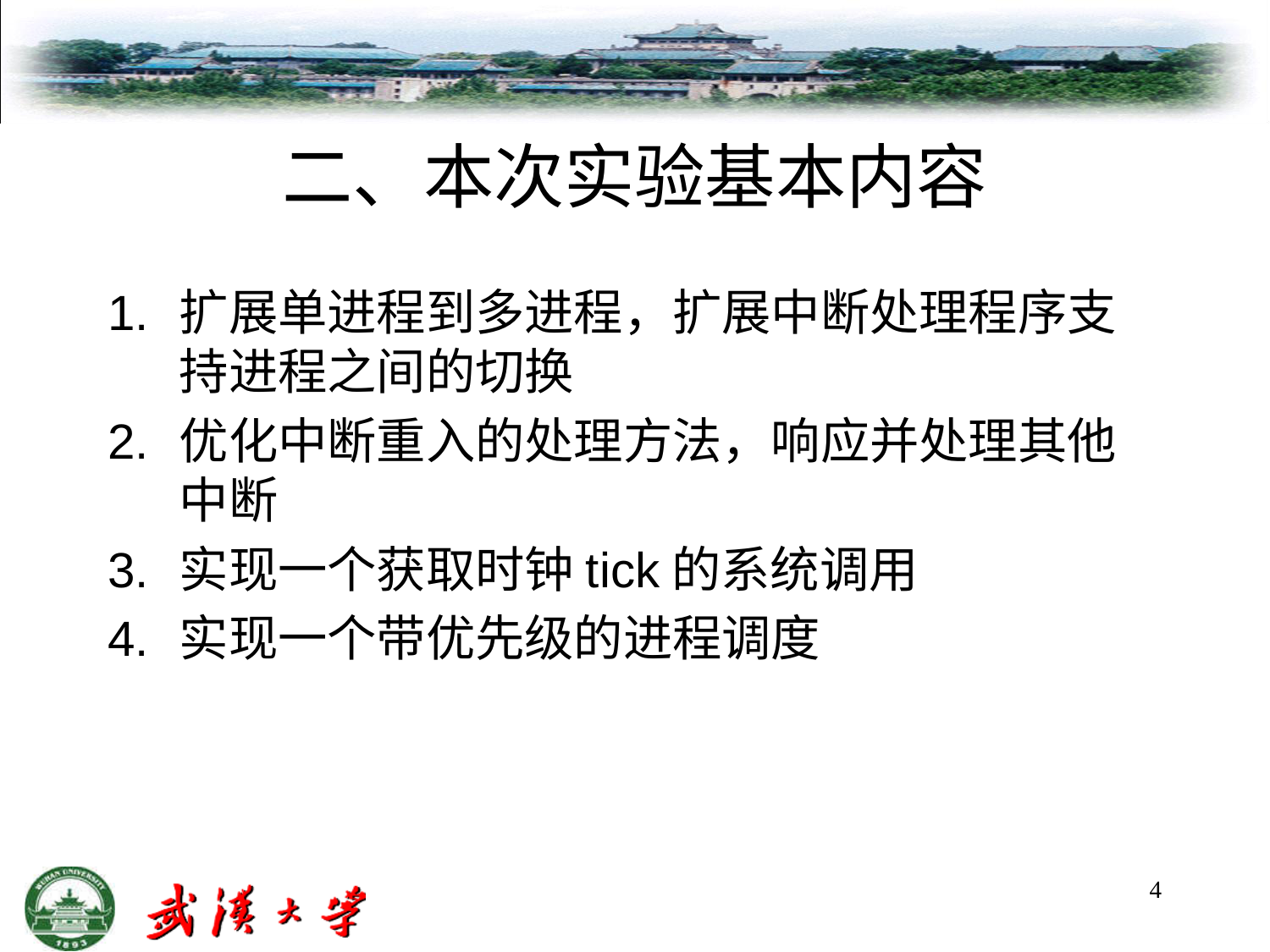

# 二、本次实验基本内容
扩展单进程到多进程，扩展中断处理程序支持进程之间的切换
优化中断重入的处理方法，响应并处理其他中断
实现一个获取时钟tick的系统调用
实现一个带优先级的进程调度

4